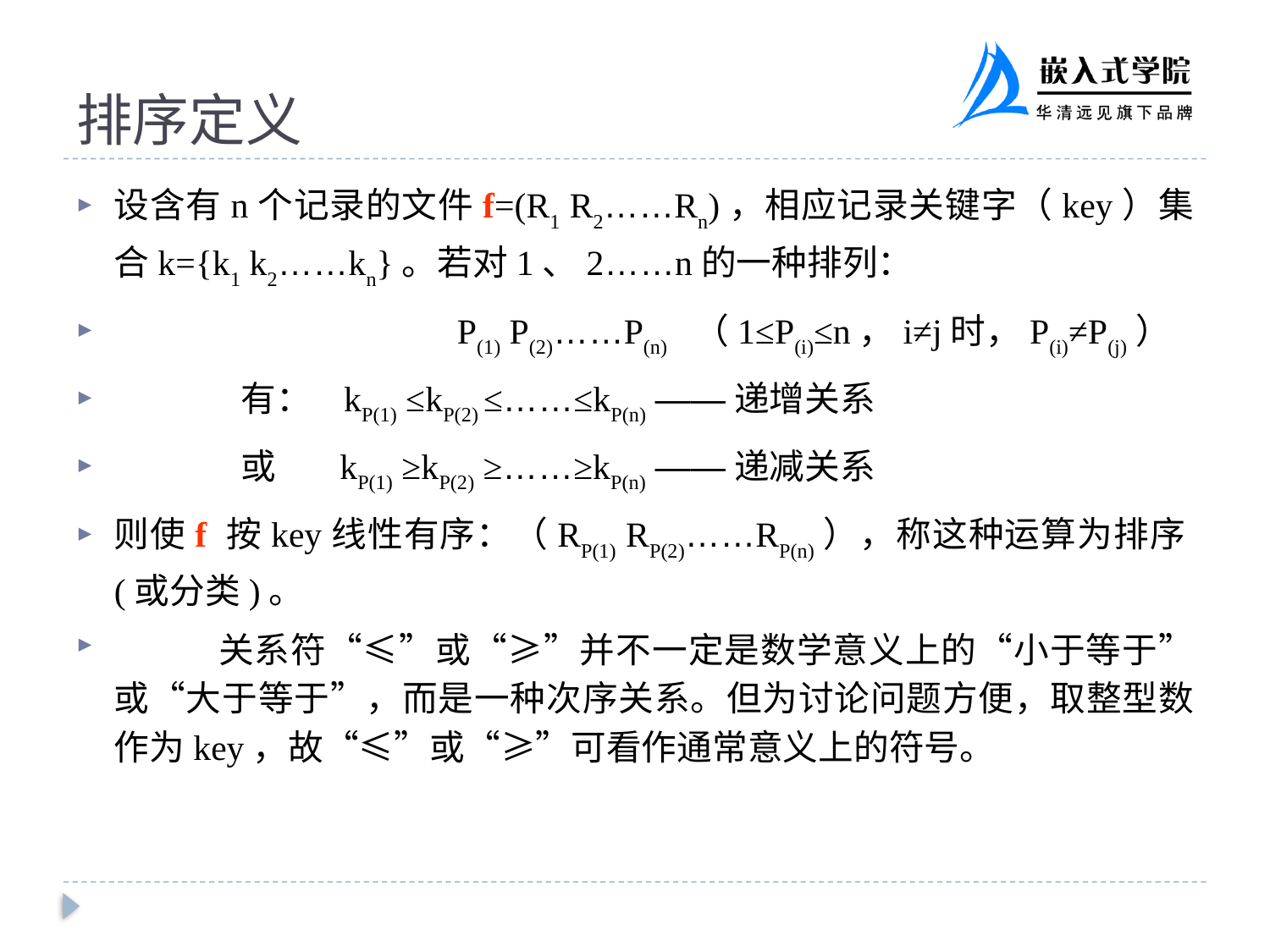

# 排序定义
设含有n个记录的文件f=(R1 R2……Rn)，相应记录关键字（key）集合k={k1 k2……kn}。若对1、2……n的一种排列：
    		          P(1) P(2)……P(n)  （1≤P(i)≤n，i≠j时，P(i)≠P(j)）
	有：   kP(1) ≤kP(2) ≤……≤kP(n) ——递增关系
	或       kP(1) ≥kP(2) ≥……≥kP(n) ——递减关系
则使f 按key线性有序：（RP(1) RP(2)……RP(n)），称这种运算为排序(或分类)。
           关系符“≤”或“≥”并不一定是数学意义上的“小于等于”或“大于等于”，而是一种次序关系。但为讨论问题方便，取整型数作为key，故“≤”或“≥”可看作通常意义上的符号。

182